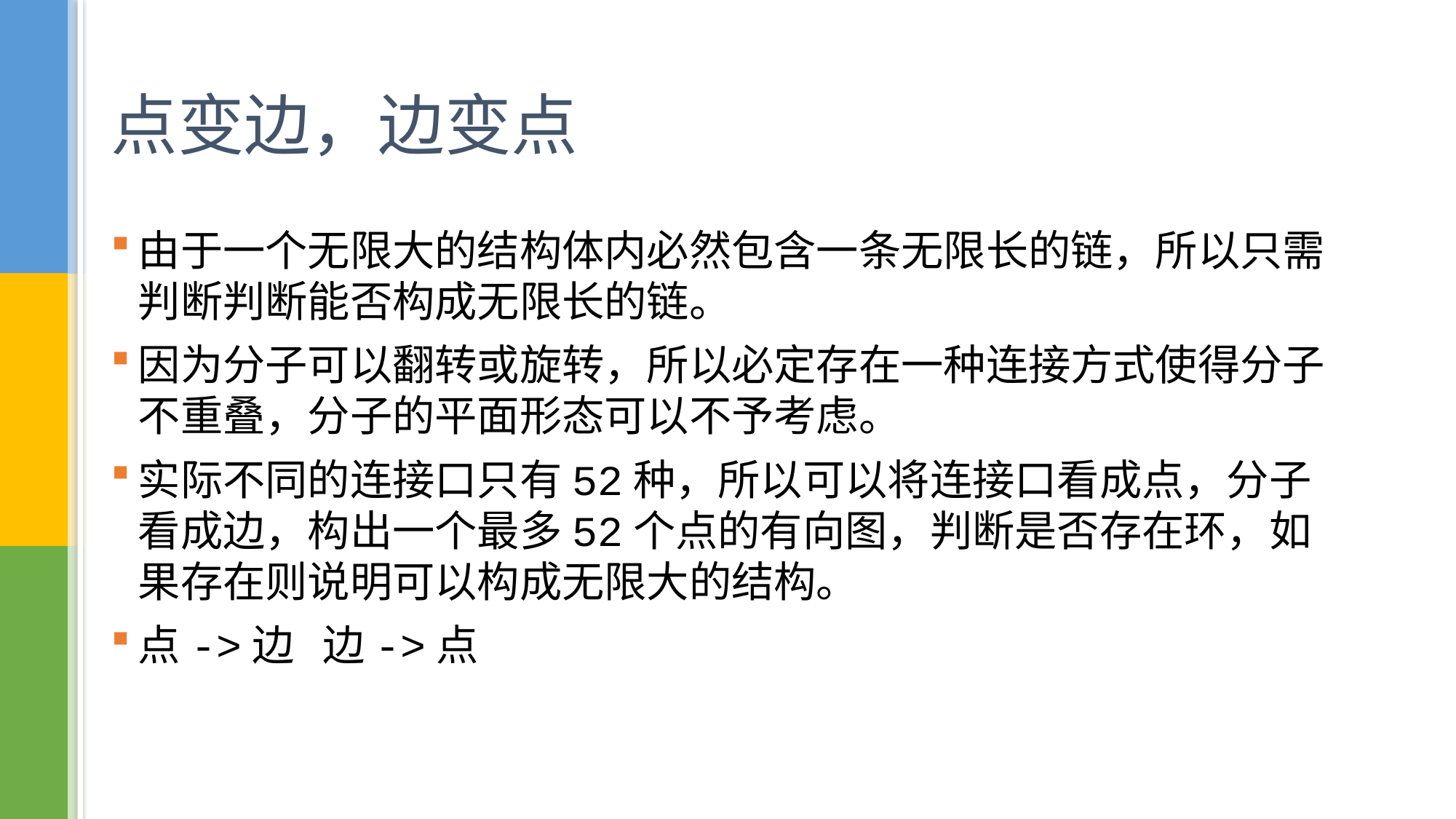

# 点变边，边变点
由于一个无限大的结构体内必然包含一条无限长的链，所以只需判断判断能否构成无限长的链。
因为分子可以翻转或旋转，所以必定存在一种连接方式使得分子不重叠，分子的平面形态可以不予考虑。
实际不同的连接口只有52种，所以可以将连接口看成点，分子看成边，构出一个最多52个点的有向图，判断是否存在环，如果存在则说明可以构成无限大的结构。
点->边   边->点